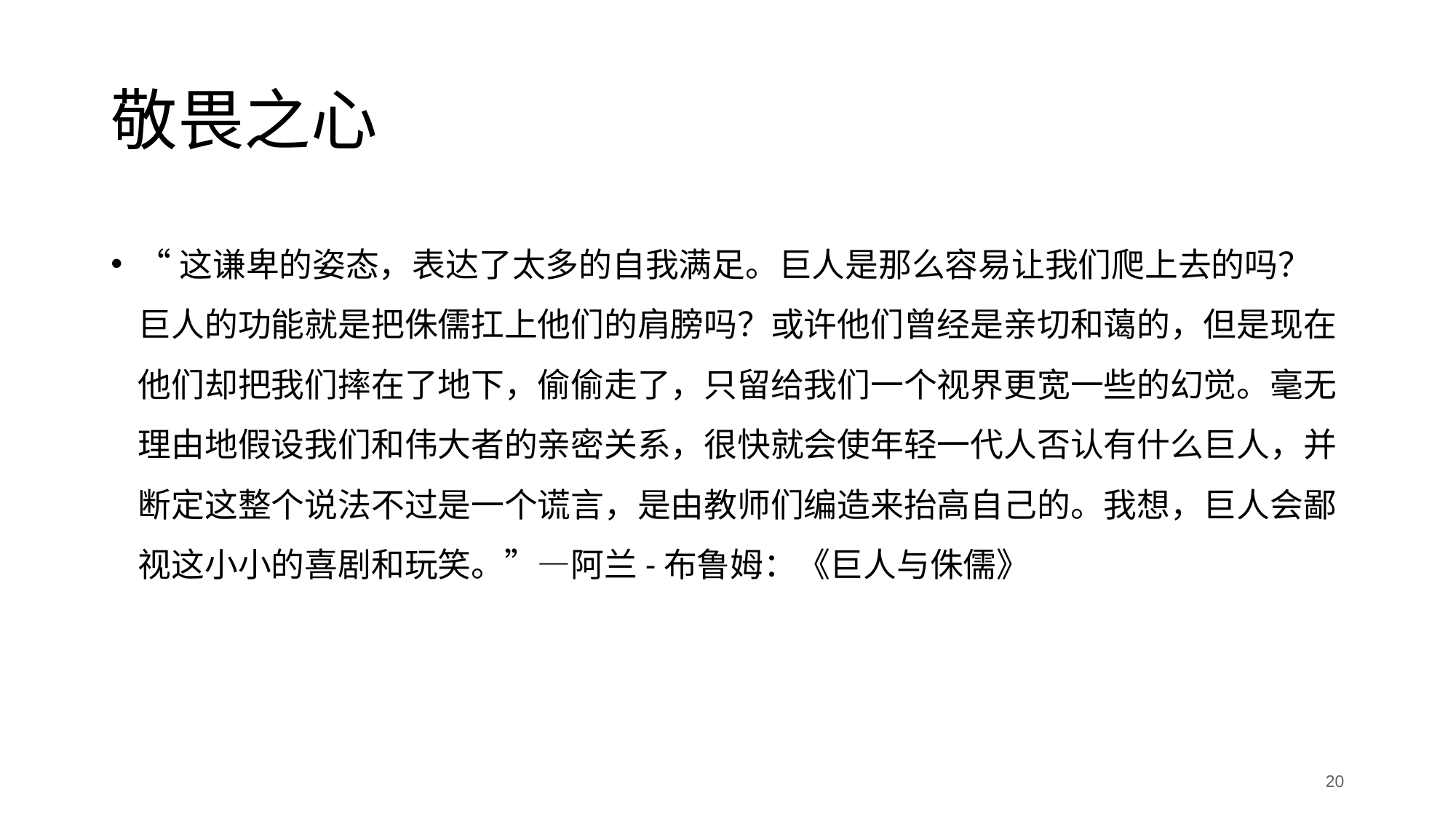

# 敬畏之心
“这谦卑的姿态，表达了太多的自我满足。巨人是那么容易让我们爬上去的吗？巨人的功能就是把侏儒扛上他们的肩膀吗？或许他们曾经是亲切和蔼的，但是现在他们却把我们摔在了地下，偷偷走了，只留给我们一个视界更宽一些的幻觉。毫无理由地假设我们和伟大者的亲密关系，很快就会使年轻一代人否认有什么巨人，并断定这整个说法不过是一个谎言，是由教师们编造来抬高自己的。我想，巨人会鄙视这小小的喜剧和玩笑。”—阿兰-布鲁姆：《巨人与侏儒》
20